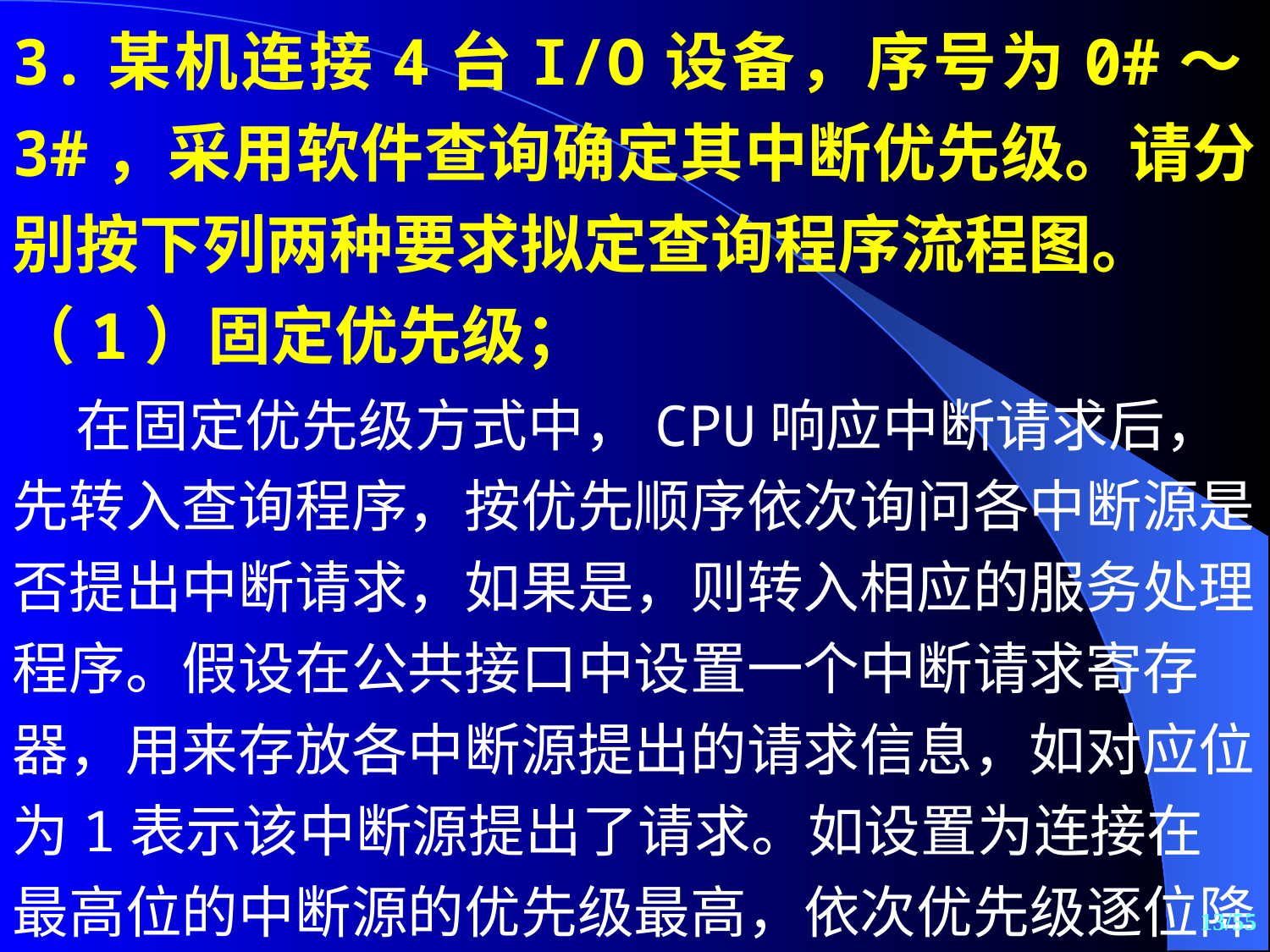

3.某机连接4台I/O设备，序号为0#～3#，采用软件查询确定其中断优先级。请分别按下列两种要求拟定查询程序流程图。
（1）固定优先级；
在固定优先级方式中，CPU响应中断请求后，先转入查询程序，按优先顺序依次询问各中断源是否提出中断请求，如果是，则转入相应的服务处理程序。假设在公共接口中设置一个中断请求寄存器，用来存放各中断源提出的请求信息，如对应位为1表示该中断源提出了请求。如设置为连接在最高位的中断源的优先级最高，依次优先级逐位降低。
13/55